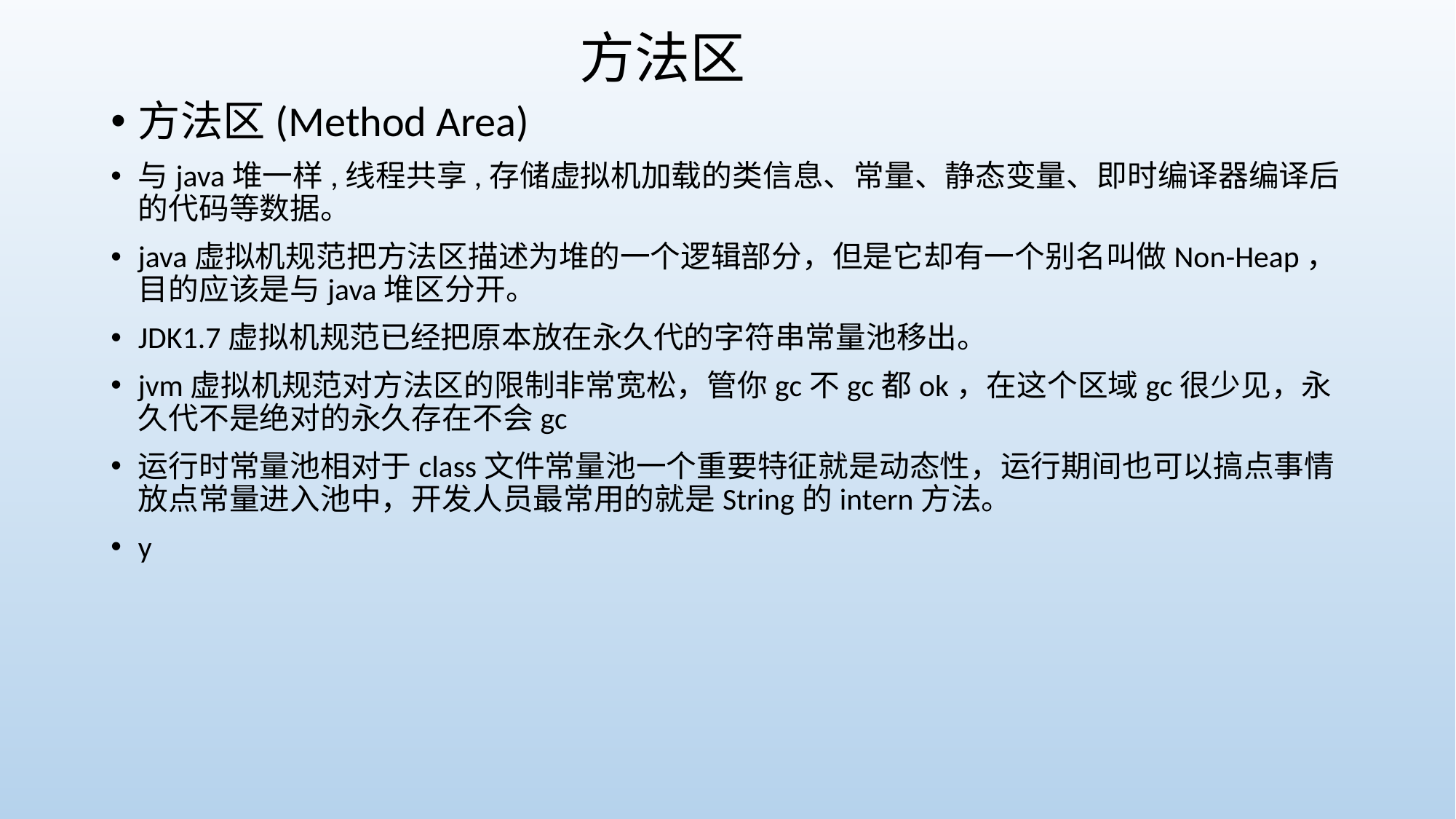

# 方法区
方法区(Method Area)
与java堆一样,线程共享,存储虚拟机加载的类信息、常量、静态变量、即时编译器编译后的代码等数据。
java虚拟机规范把方法区描述为堆的一个逻辑部分，但是它却有一个别名叫做Non-Heap，目的应该是与java堆区分开。
JDK1.7虚拟机规范已经把原本放在永久代的字符串常量池移出。
jvm虚拟机规范对方法区的限制非常宽松，管你gc不gc都ok，在这个区域gc很少见，永久代不是绝对的永久存在不会gc
运行时常量池相对于class文件常量池一个重要特征就是动态性，运行期间也可以搞点事情放点常量进入池中，开发人员最常用的就是String的intern方法。
y